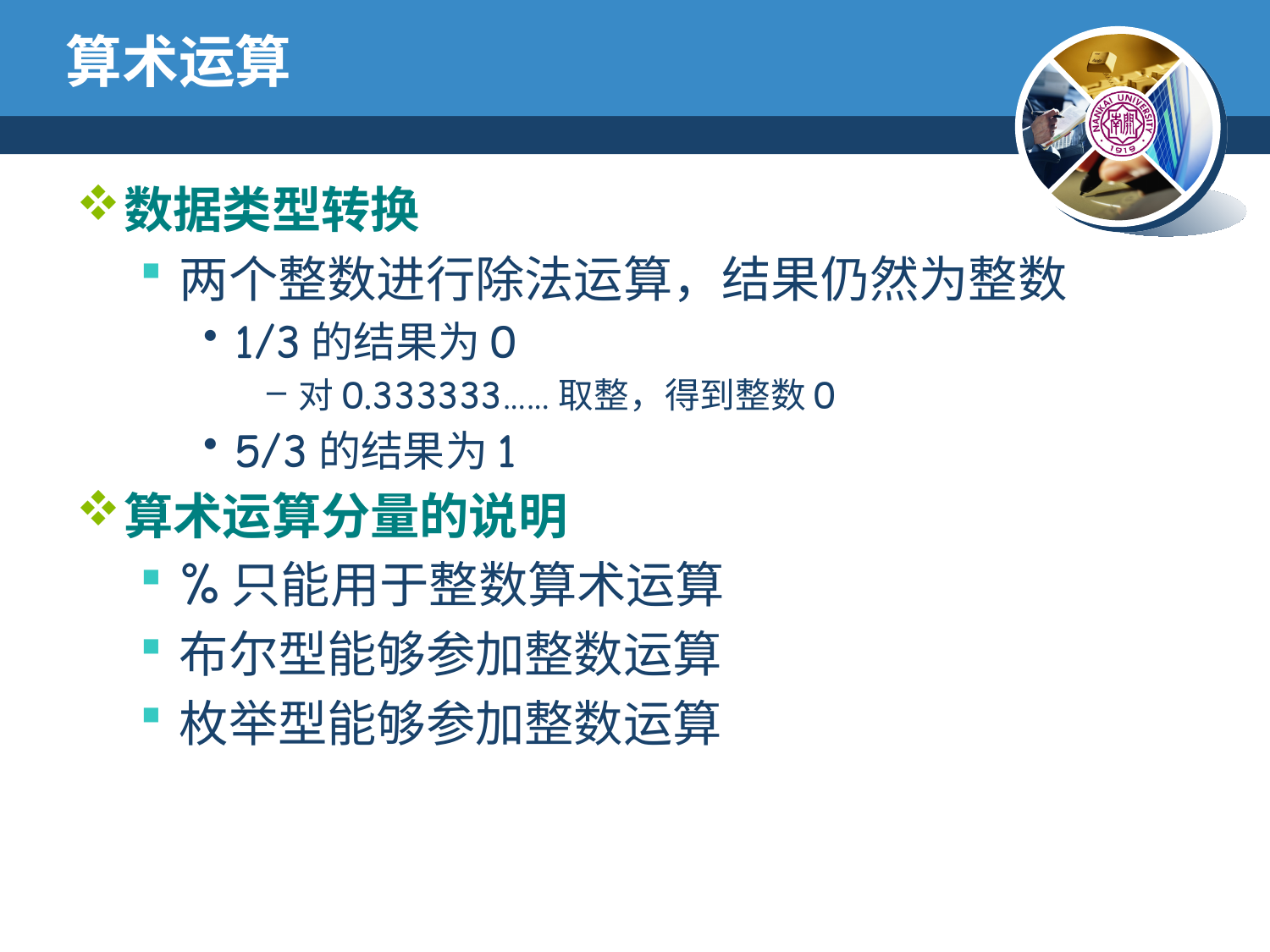

# 算术运算
数据类型转换
两个整数进行除法运算，结果仍然为整数
1/3的结果为0
对0.333333……取整，得到整数0
5/3的结果为1
算术运算分量的说明
%只能用于整数算术运算
布尔型能够参加整数运算
枚举型能够参加整数运算